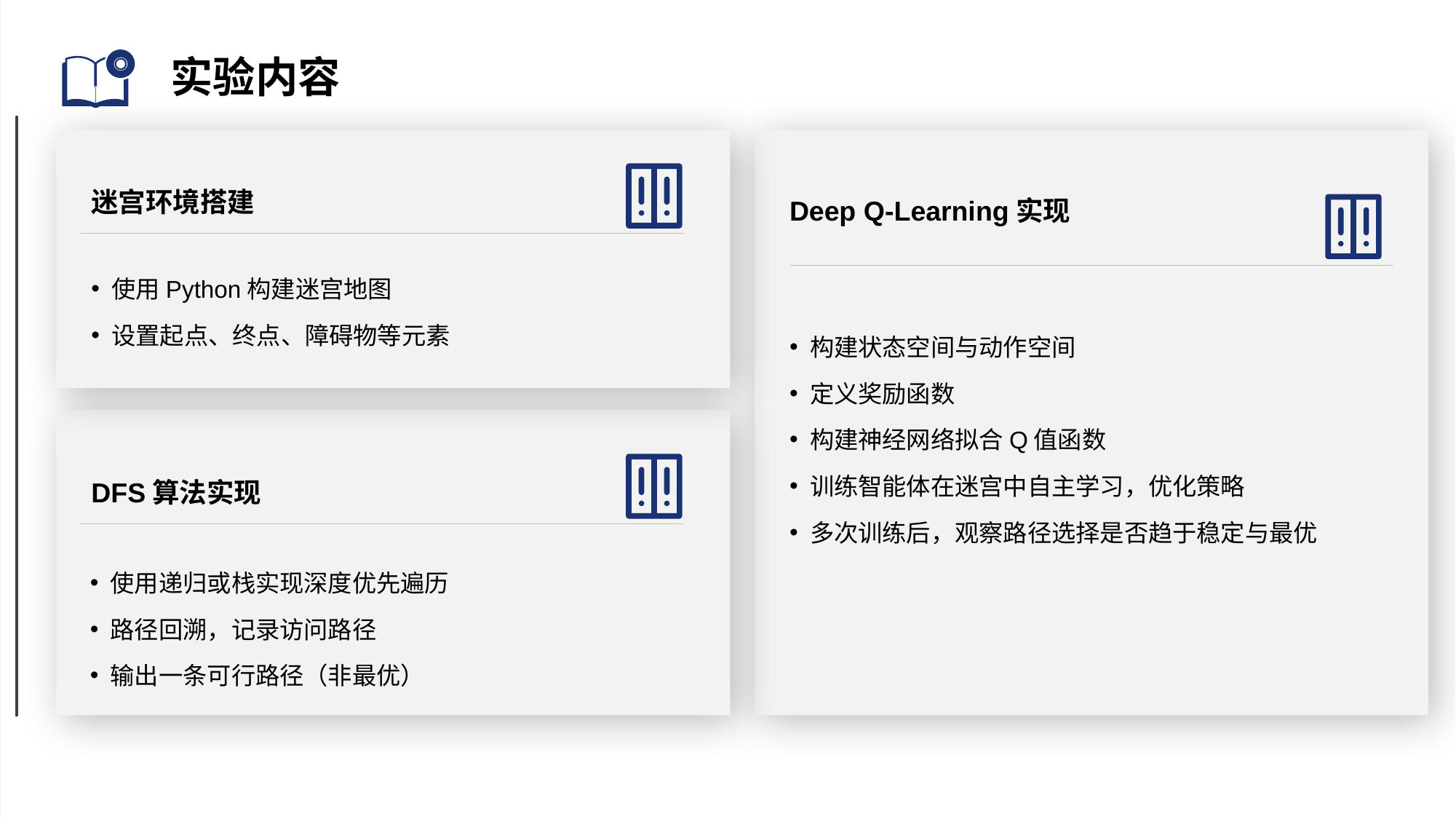

# 实验内容

迷宫环境搭建
Deep Q-Learning实现

使用Python构建迷宫地图
设置起点、终点、障碍物等元素
构建状态空间与动作空间
定义奖励函数
构建神经网络拟合Q值函数
训练智能体在迷宫中自主学习，优化策略
多次训练后，观察路径选择是否趋于稳定与最优

DFS算法实现
使用递归或栈实现深度优先遍历
路径回溯，记录访问路径
输出一条可行路径（非最优）